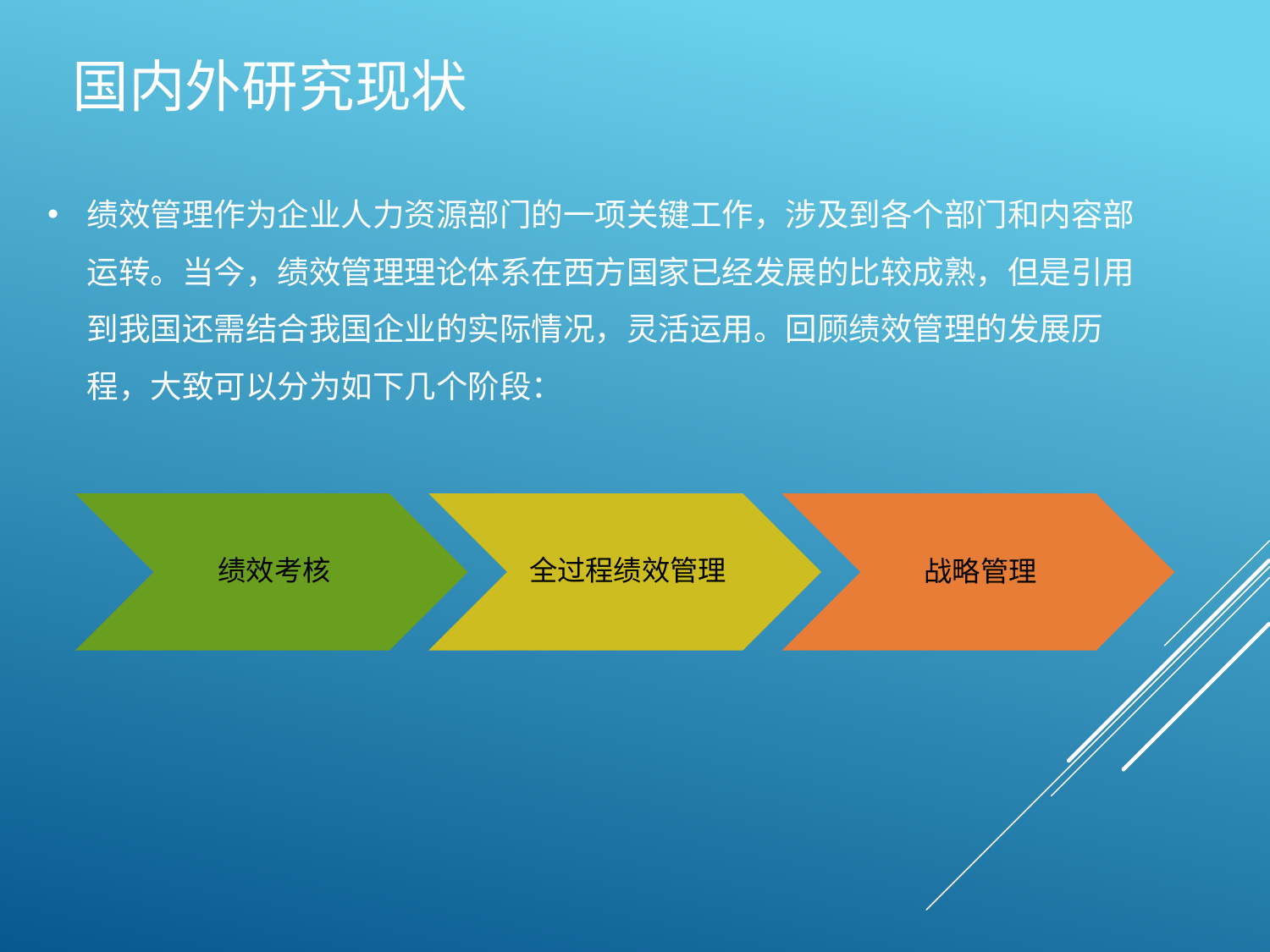

# 国内外研究现状
绩效管理作为企业人力资源部门的一项关键工作，涉及到各个部门和内容部运转。当今，绩效管理理论体系在西方国家已经发展的比较成熟，但是引用到我国还需结合我国企业的实际情况，灵活运用。回顾绩效管理的发展历程，大致可以分为如下几个阶段：

绩效考核
全过程绩效管理

战略管理